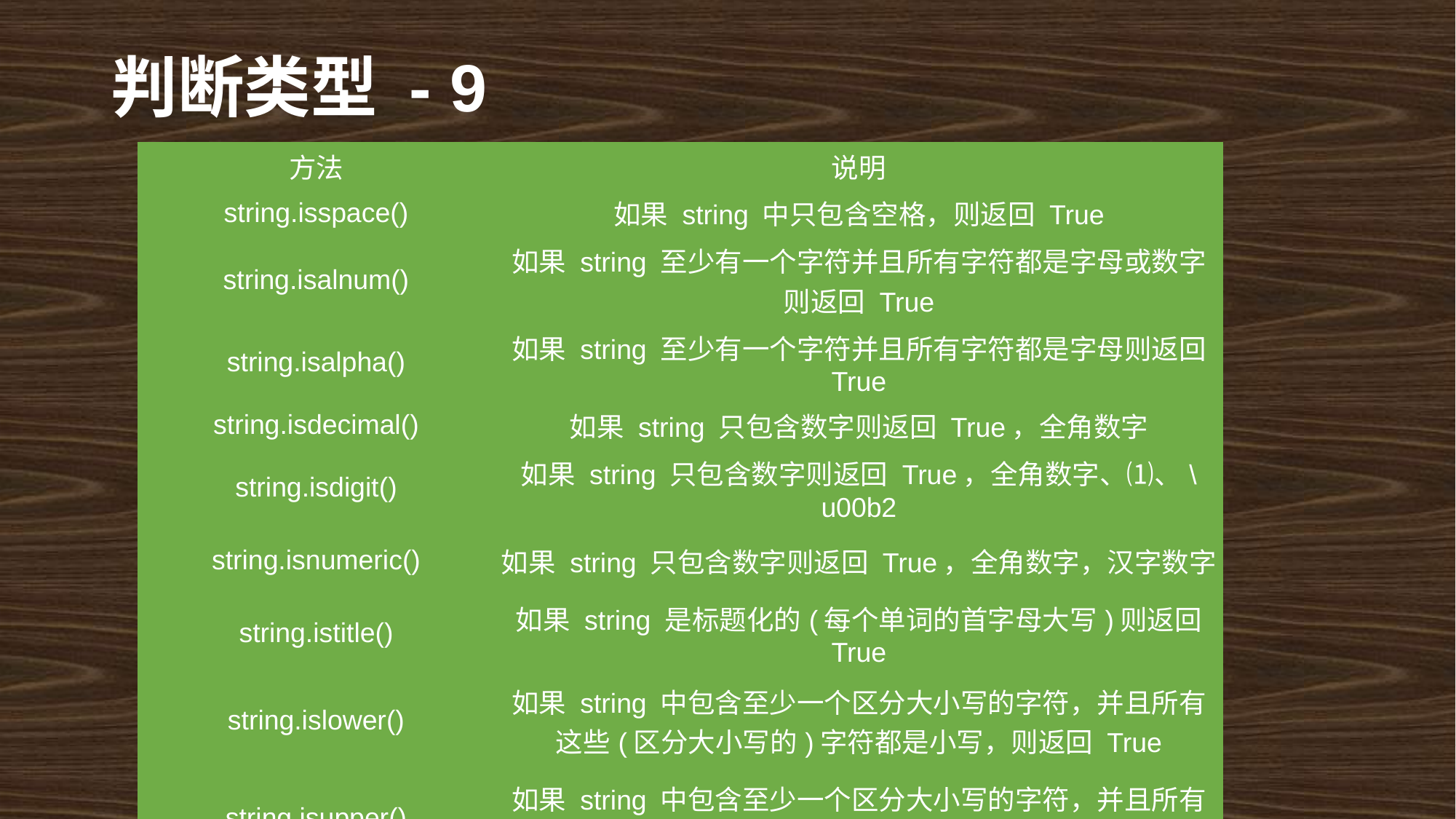

# 判断类型 - 9
| 方法 | 说明 |
| --- | --- |
| string.isspace() | 如果 string 中只包含空格，则返回 True |
| string.isalnum() | 如果 string 至少有一个字符并且所有字符都是字母或数字则返回 True |
| string.isalpha() | 如果 string 至少有一个字符并且所有字符都是字母则返回 True |
| string.isdecimal() | 如果 string 只包含数字则返回 True，全角数字 |
| string.isdigit() | 如果 string 只包含数字则返回 True，全角数字、⑴、\u00b2 |
| string.isnumeric() | 如果 string 只包含数字则返回 True，全角数字，汉字数字 |
| string.istitle() | 如果 string 是标题化的(每个单词的首字母大写)则返回 True |
| string.islower() | 如果 string 中包含至少一个区分大小写的字符，并且所有这些(区分大小写的)字符都是小写，则返回 True |
| string.isupper() | 如果 string 中包含至少一个区分大小写的字符，并且所有这些(区分大小写的)字符都是大写，则返回 True |